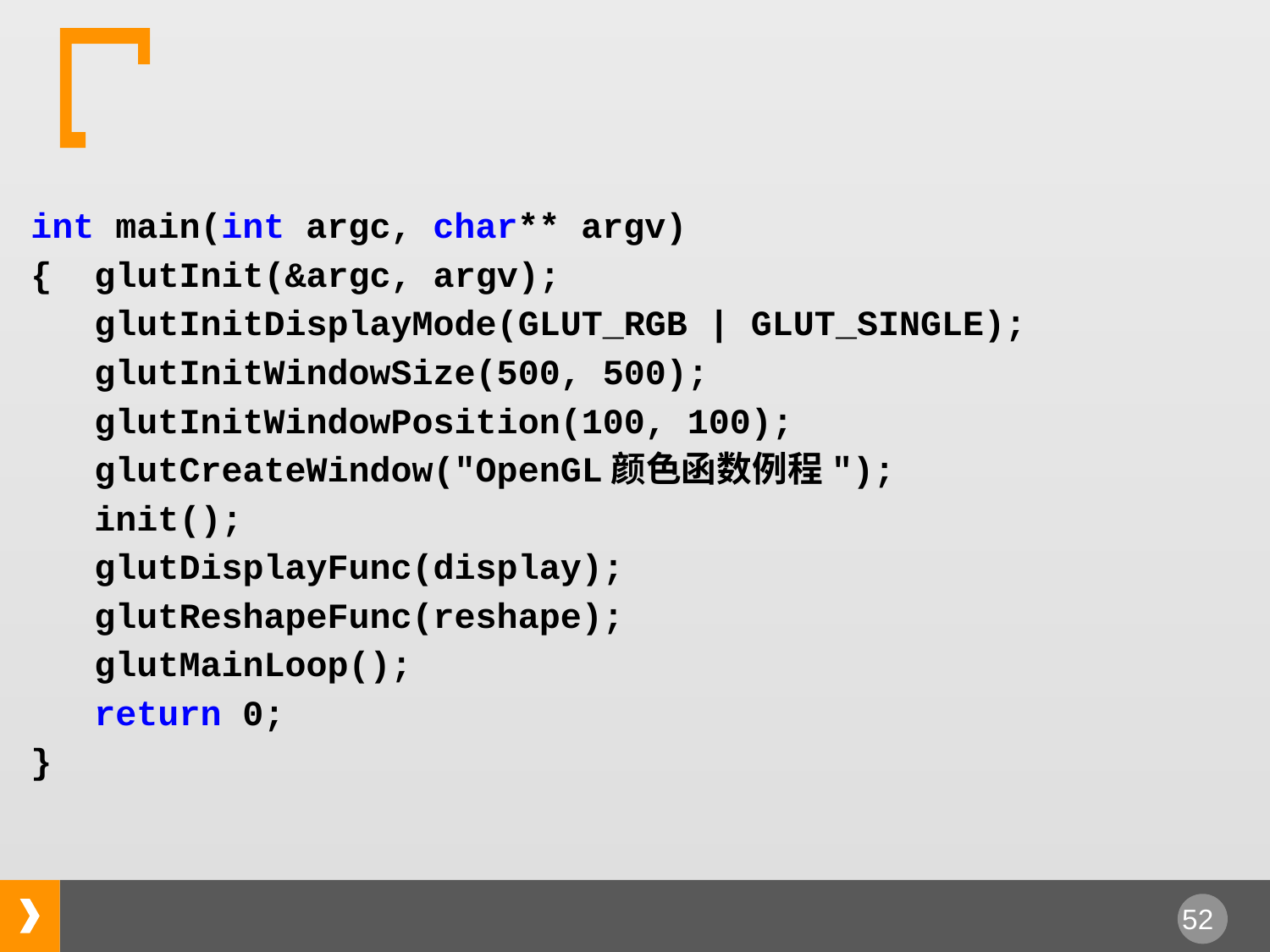

int main(int argc, char** argv)
{  glutInit(&argc, argv);
   glutInitDisplayMode(GLUT_RGB | GLUT_SINGLE);
   glutInitWindowSize(500, 500);
   glutInitWindowPosition(100, 100);
   glutCreateWindow("OpenGL颜色函数例程");
   init();
   glutDisplayFunc(display);
   glutReshapeFunc(reshape);
   glutMainLoop();
   return 0;
}